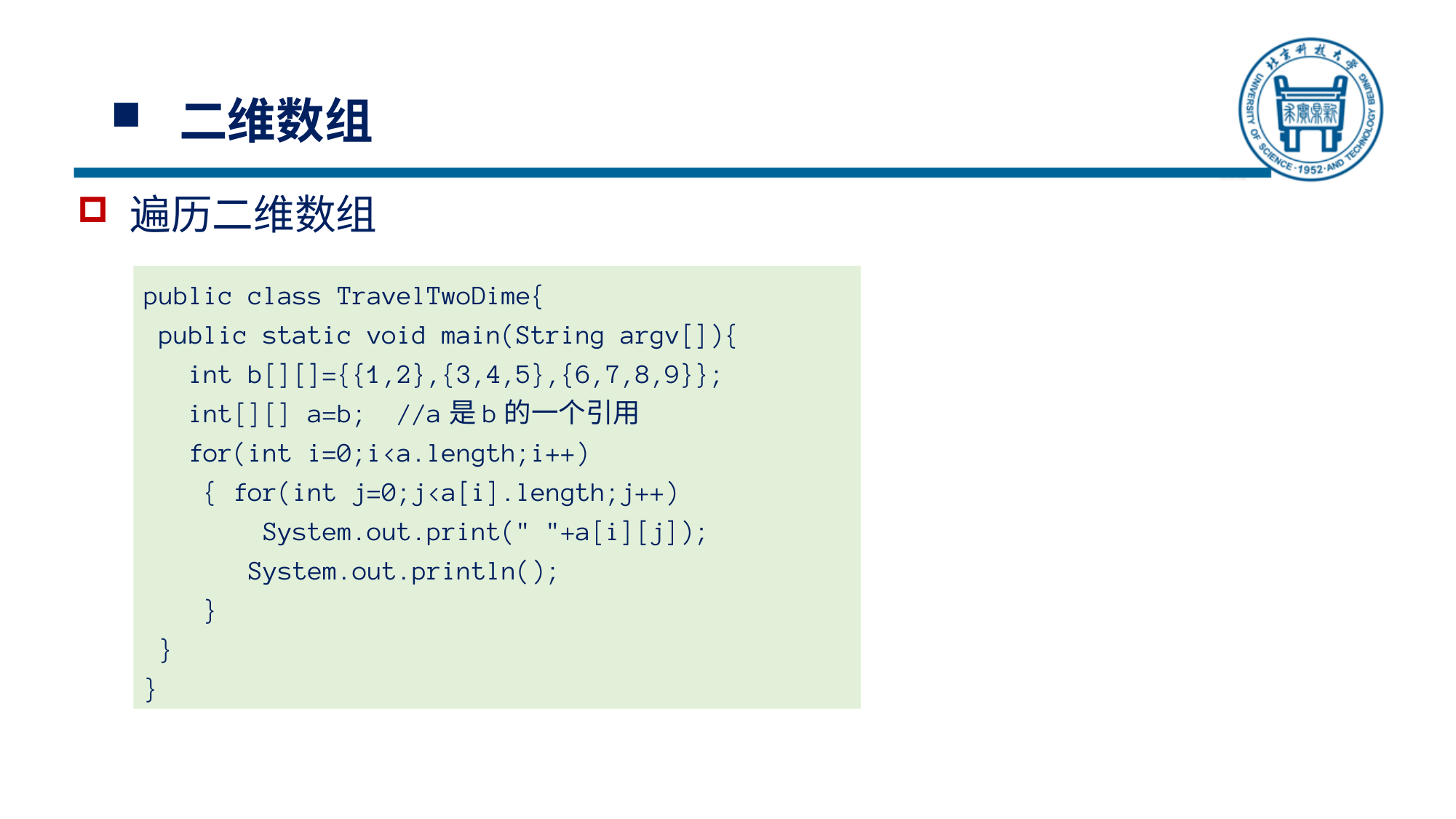

# 二维数组
遍历二维数组
public class TravelTwoDime{
 public static void main(String argv[]){
   int b[][]={{1,2},{3,4,5},{6,7,8,9}};
   int[][] a=b;  //a是b的一个引用
   for(int i=0;i<a.length;i++)
    { for(int j=0;j<a[i].length;j++)
        System.out.print(" "+a[i][j]);
       System.out.println();
    }
 }
}